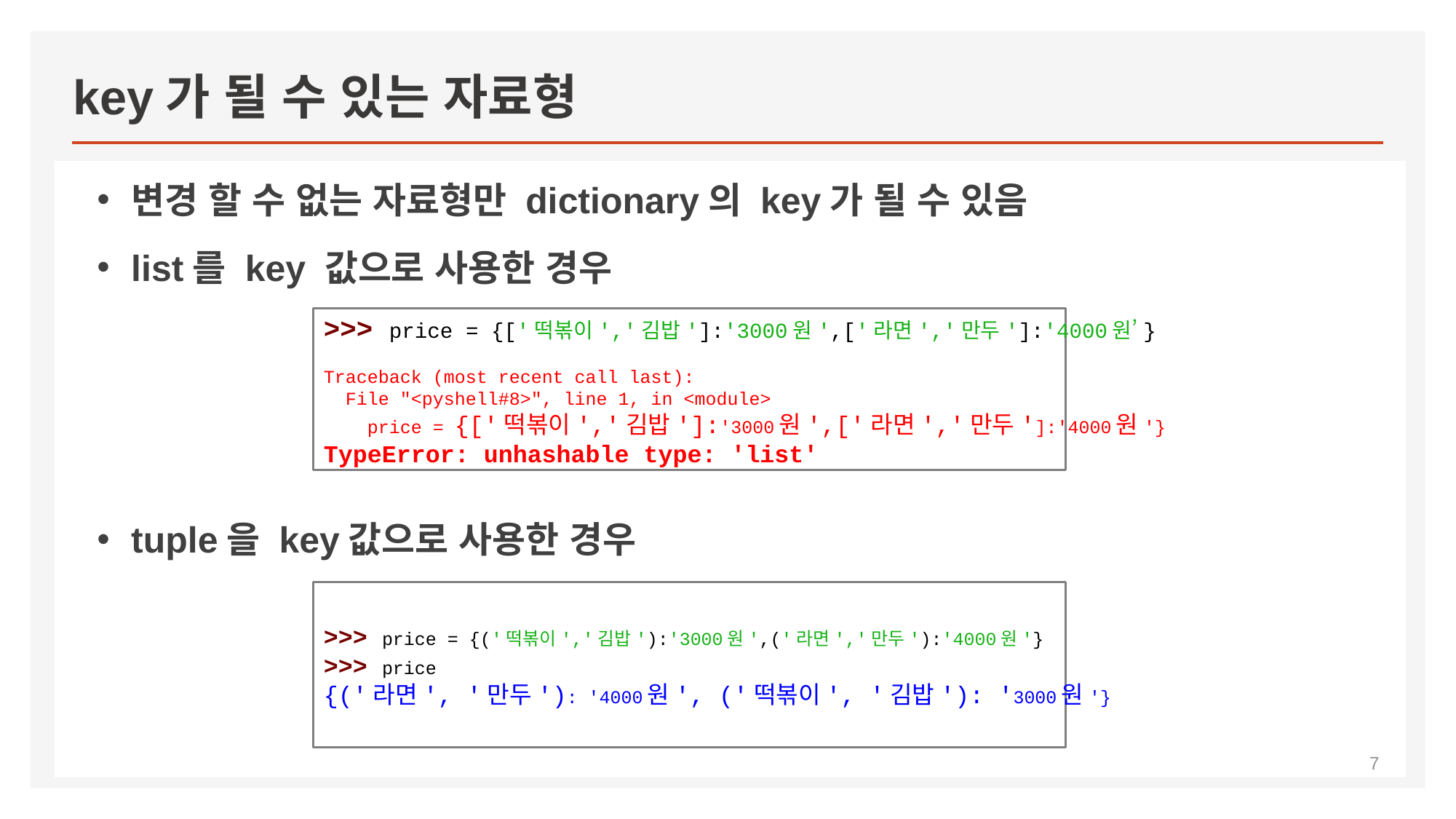

# key가 될 수 있는 자료형
변경 할 수 없는 자료형만 dictionary의 key가 될 수 있음
list를 key 값으로 사용한 경우

tuple을 key값으로 사용한 경우

>>> price = {['떡볶이','김밥']:'3000원',['라면','만두']:'4000원’}

Traceback (most recent call last):
  File "<pyshell#8>", line 1, in <module>
    price = {['떡볶이','김밥']:'3000원',['라면','만두']:'4000원'}
TypeError: unhashable type: 'list'
>>> price = {('떡볶이','김밥'):'3000원',('라면','만두'):'4000원'}
>>> price
{('라면', '만두'): '4000원', ('떡볶이', '김밥'): '3000원'}
7